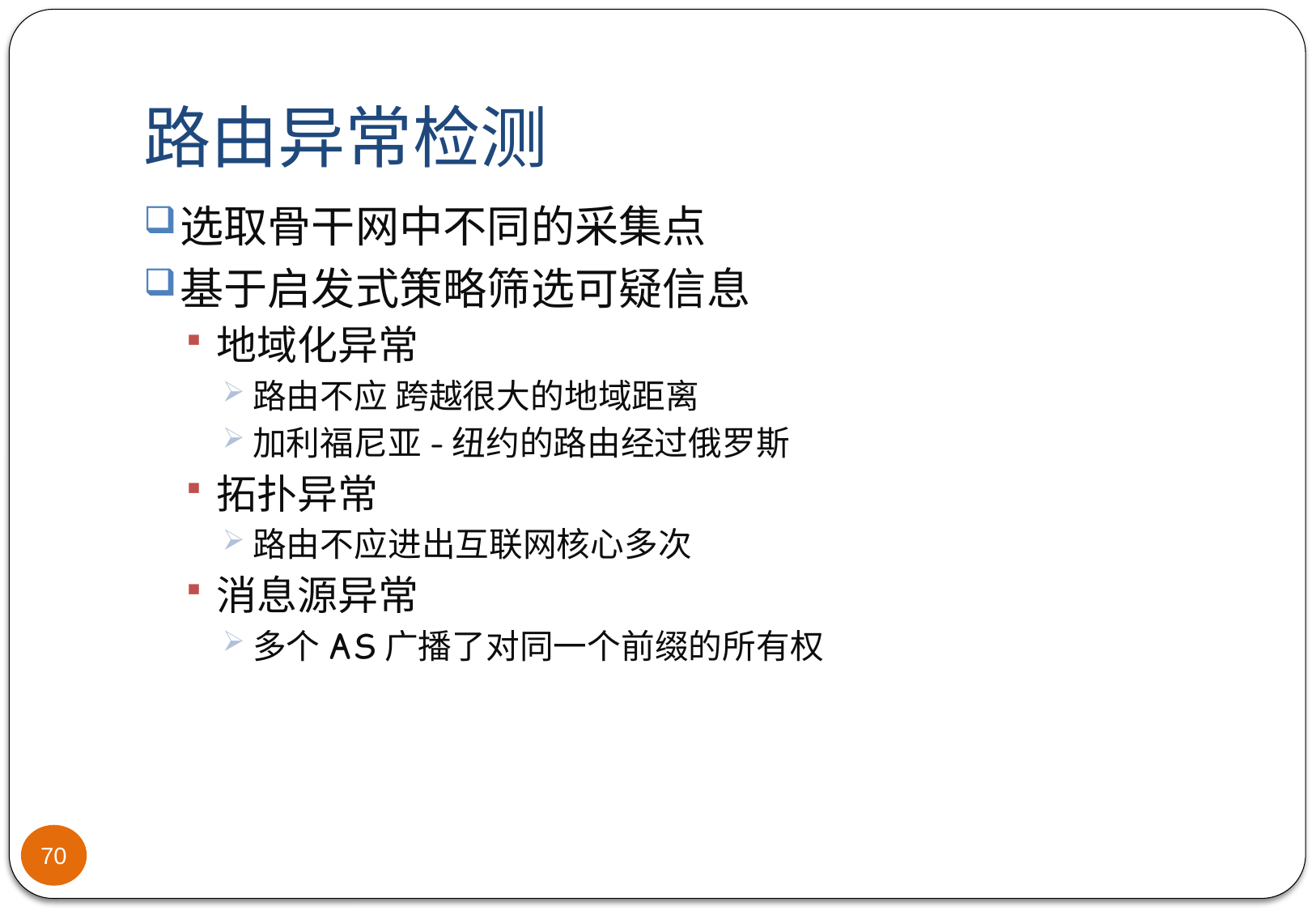

# 路由异常检测
选取骨干网中不同的采集点
基于启发式策略筛选可疑信息
地域化异常
路由不应 跨越很大的地域距离
加利福尼亚-纽约的路由经过俄罗斯
拓扑异常
路由不应进出互联网核心多次
消息源异常
多个AS广播了对同一个前缀的所有权

70